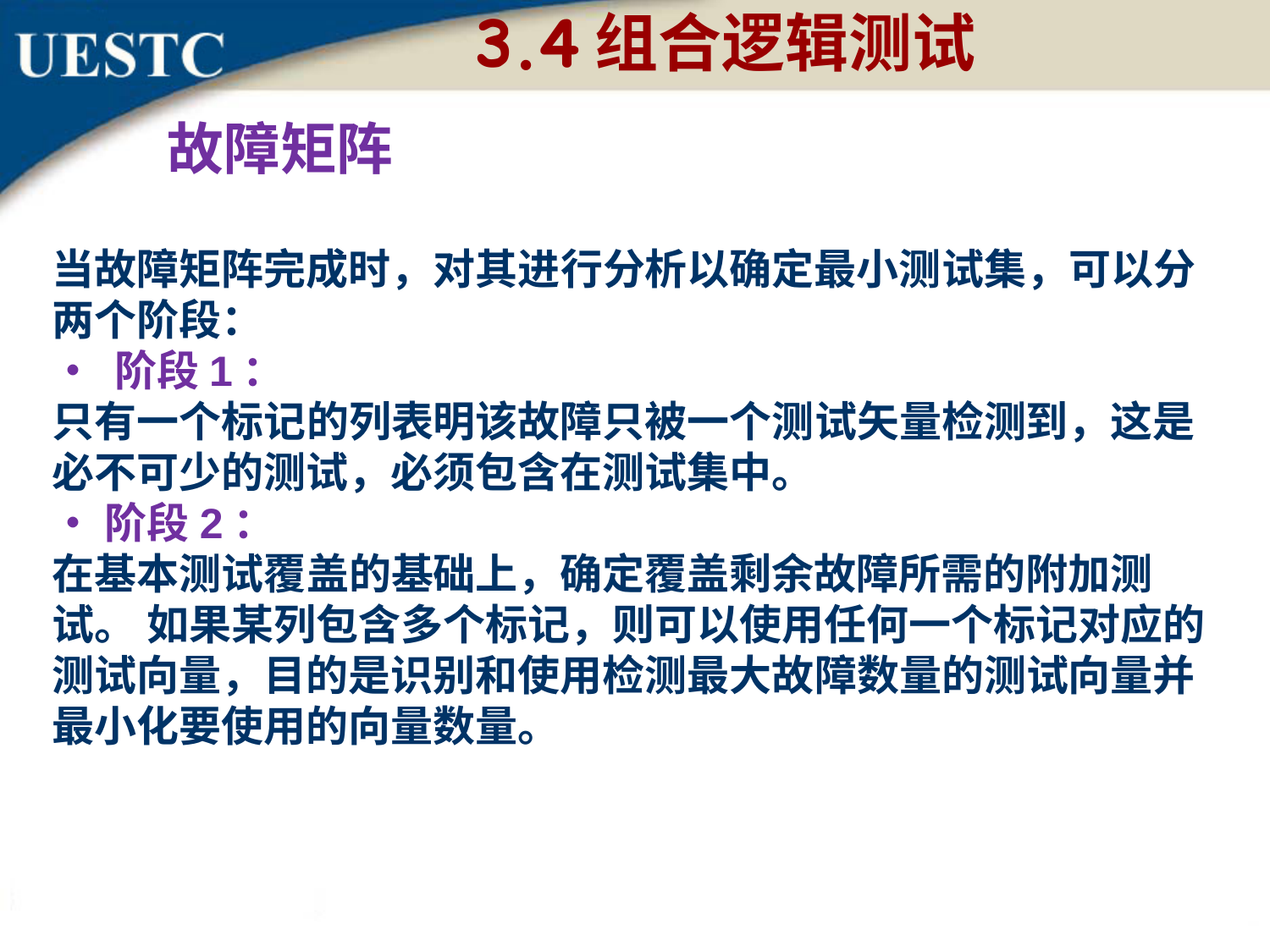

3.4组合逻辑测试
故障矩阵

当故障矩阵完成时，对其进行分析以确定最小测试集，可以分两个阶段：
• 阶段1：
只有一个标记的列表明该故障只被一个测试矢量检测到，这是必不可少的测试，必须包含在测试集中。
•阶段2：
在基本测试覆盖的基础上，确定覆盖剩余故障所需的附加测试。 如果某列包含多个标记，则可以使用任何一个标记对应的测试向量，目的是识别和使用检测最大故障数量的测试向量并最小化要使用的向量数量。